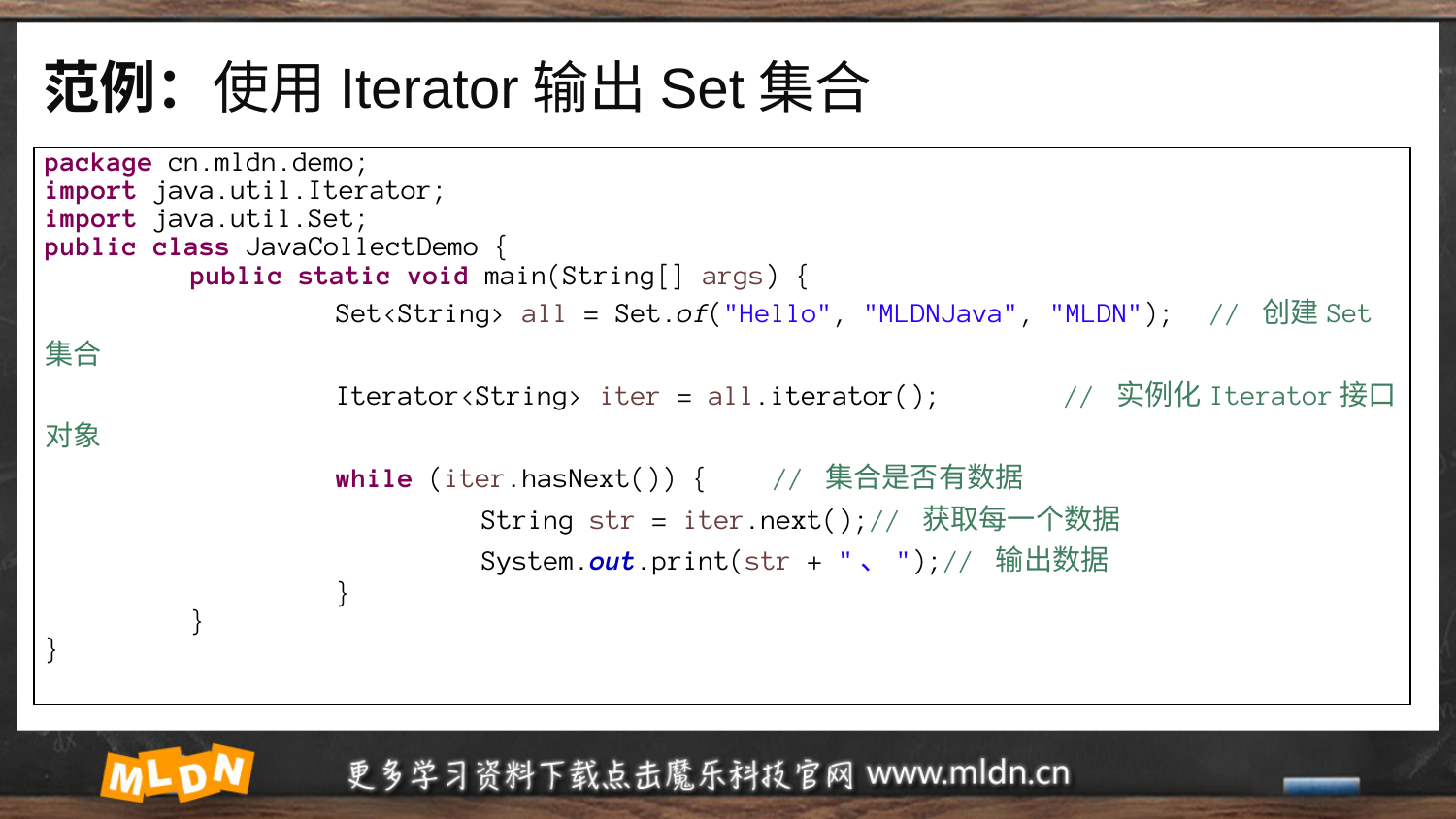

# 范例：使用Iterator输出Set集合
| package cn.mldn.demo; import java.util.Iterator; import java.util.Set; public class JavaCollectDemo { public static void main(String[] args) { Set<String> all = Set.of("Hello", "MLDNJava", "MLDN"); // 创建Set集合 Iterator<String> iter = all.iterator(); // 实例化Iterator接口对象 while (iter.hasNext()) { // 集合是否有数据 String str = iter.next();// 获取每一个数据 System.out.print(str + "、");// 输出数据 } } } |
| --- |